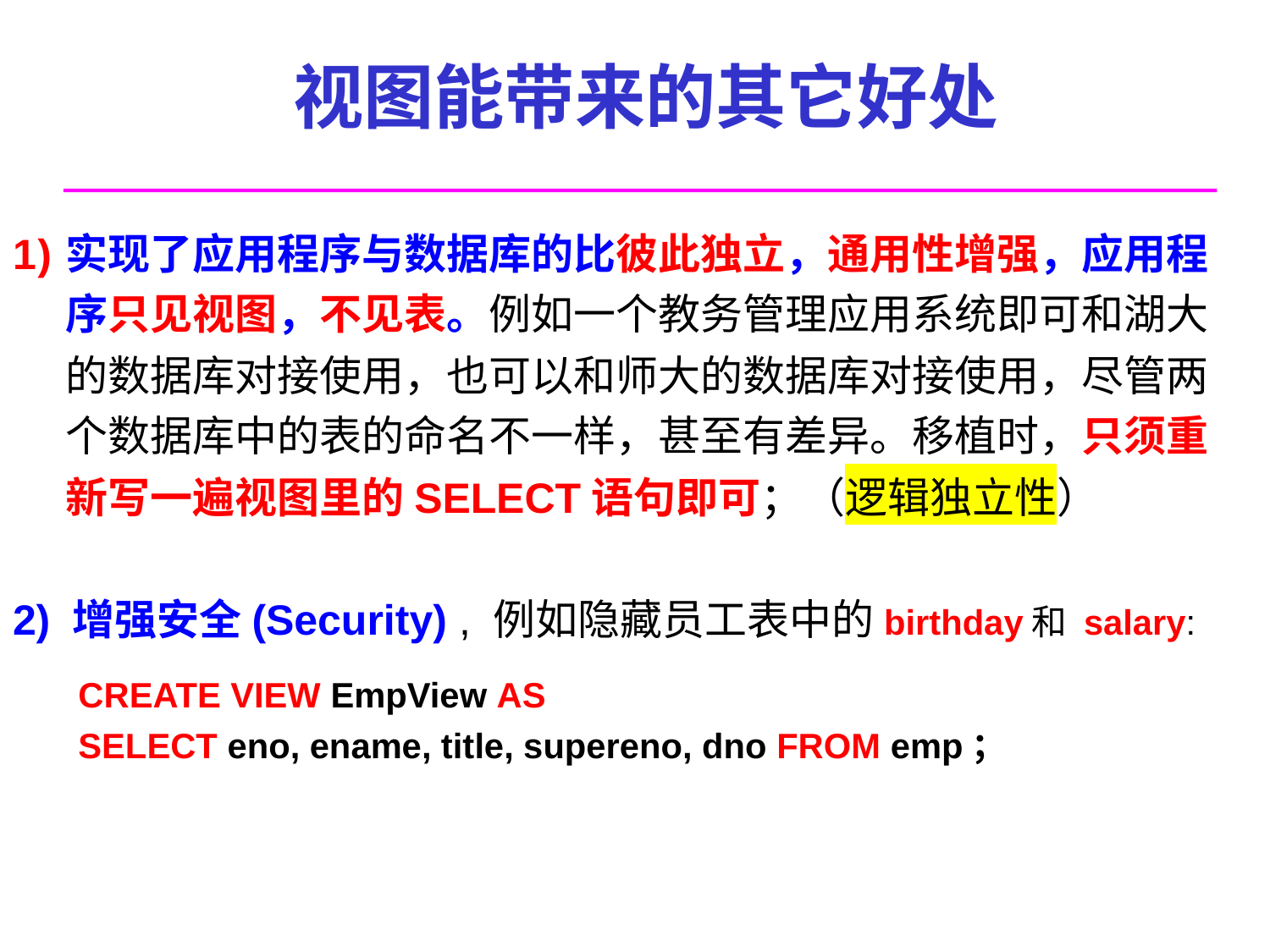

# 视图能带来的其它好处
实现了应用程序与数据库的比彼此独立，通用性增强，应用程序只见视图，不见表。例如一个教务管理应用系统即可和湖大的数据库对接使用，也可以和师大的数据库对接使用，尽管两个数据库中的表的命名不一样，甚至有差异。移植时，只须重新写一遍视图里的SELECT语句即可；（逻辑独立性）

2) 增强安全(Security) , 例如隐藏员工表中的birthday和 salary:

CREATE VIEW EmpView AS
SELECT eno, ename, title, supereno, dno FROM emp；